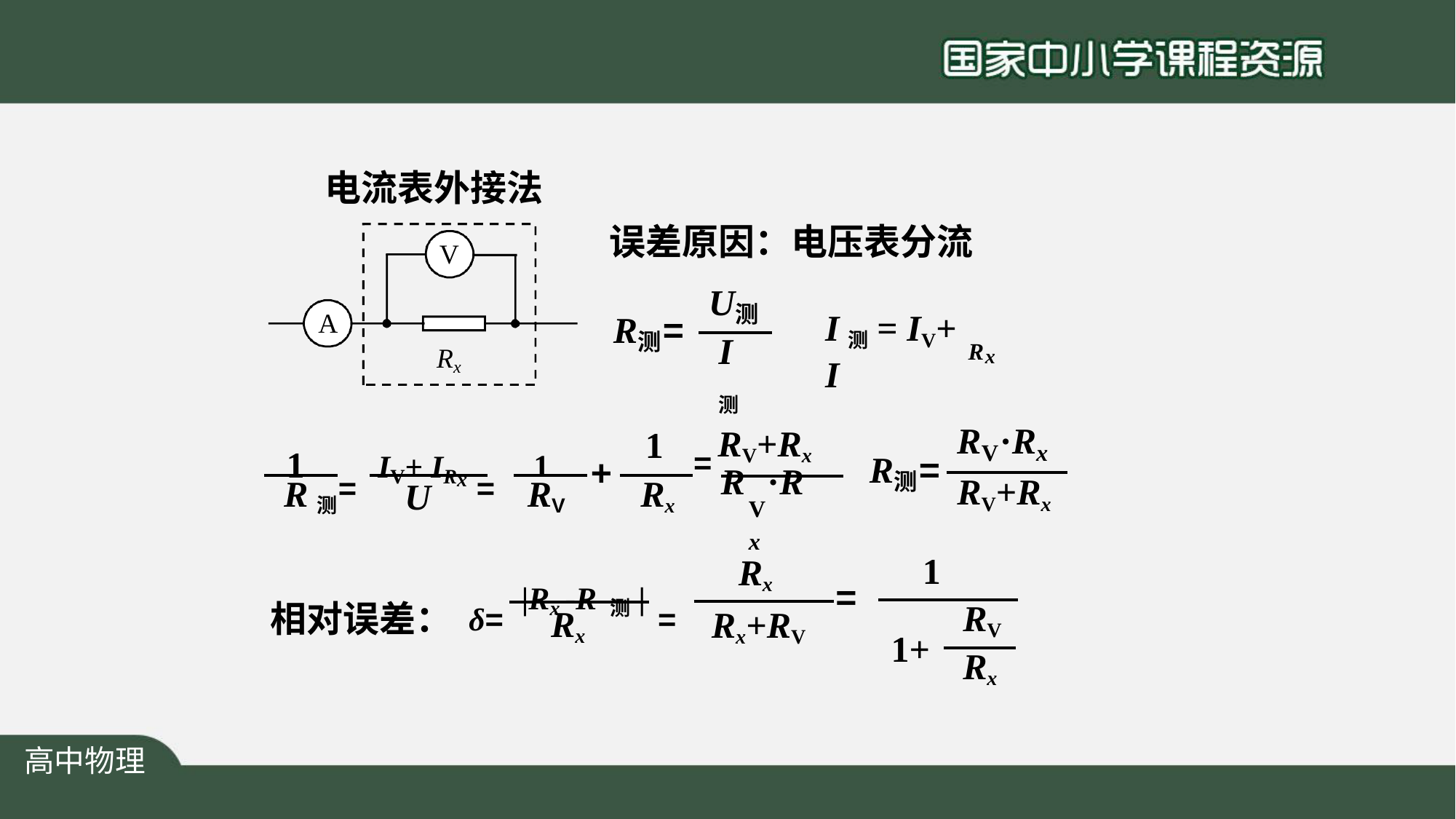

# 电流表外接法
误差原因：电压表分流

V
U
测
I测= IV+ I
A
R	=
Rx
测
I测

R
x
R	·R
1
Rx
RV+Rx
1	=	IV+ IRx =	1
V	x
R	=
+
测
RV+Rx
R测	RV
= R	·R
V	x
U

1
Rx
=
相对误差： δ=	|Rx -R测| =
RV
Rx
Rx

Rx+RV

1+

高中物理